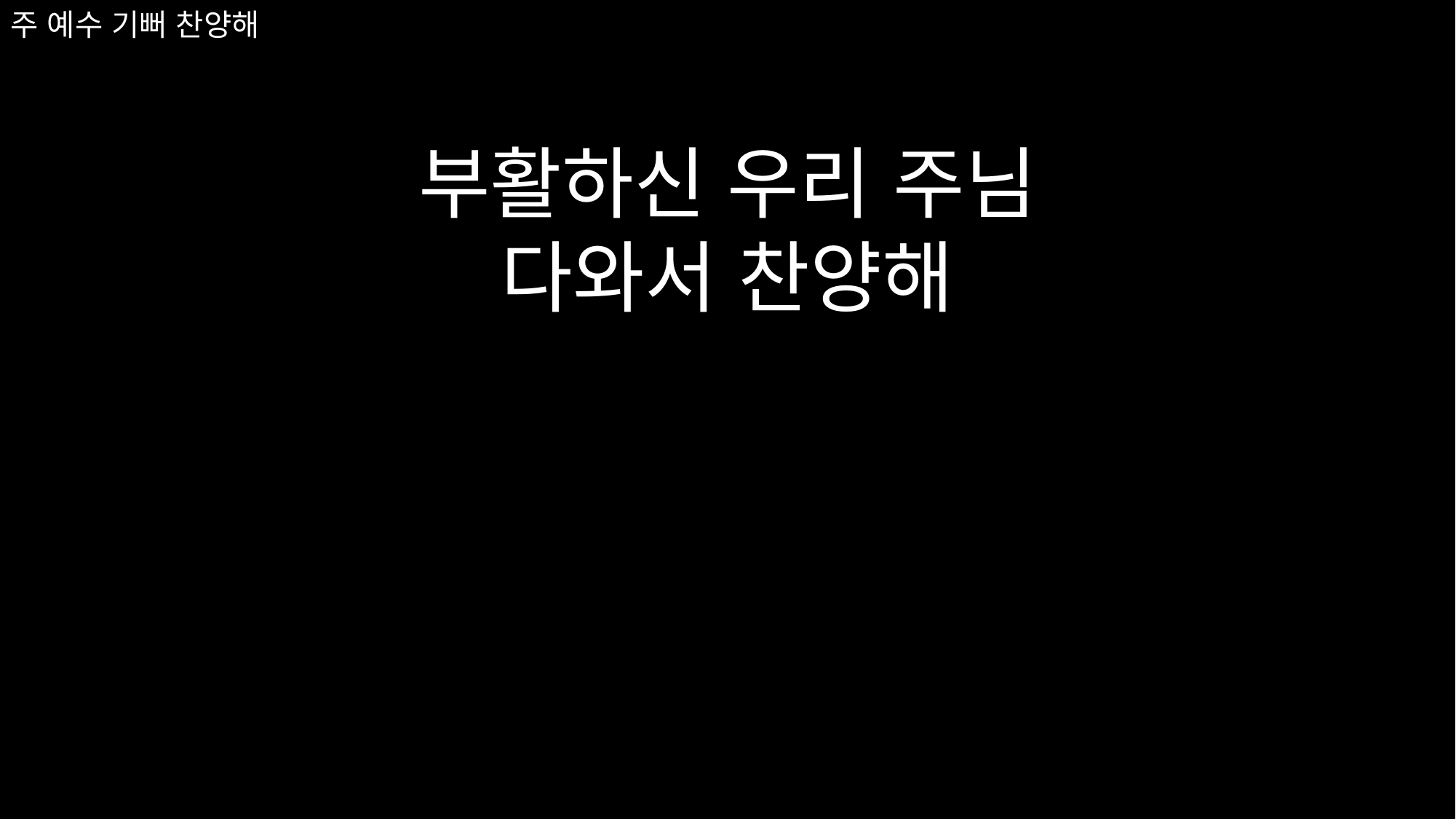

부활하신 우리 주님
다와서 찬양해

# 주 예수 기뻐 찬양해